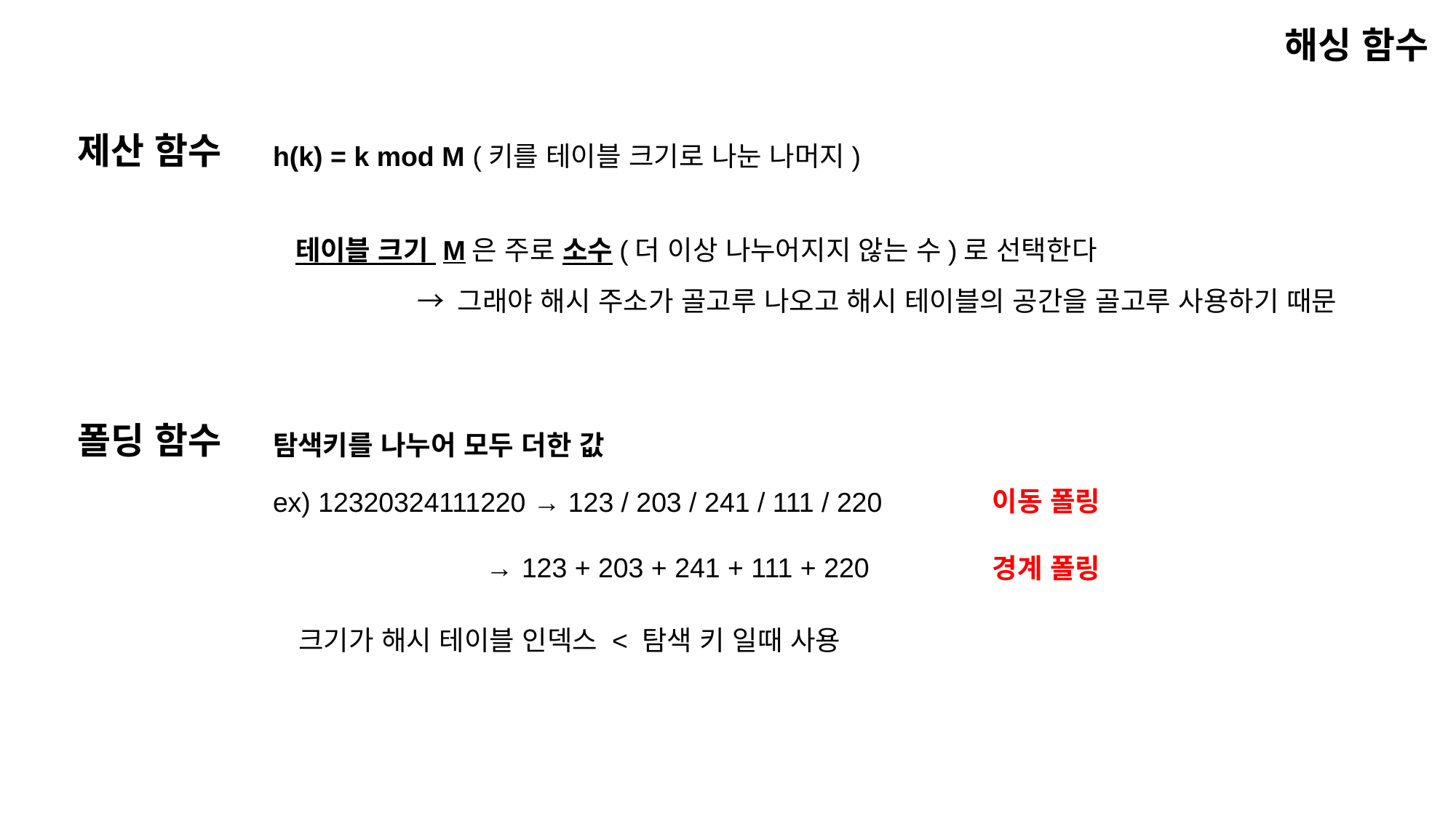

해싱 함수
제산 함수
h(k) = k mod M (키를 테이블 크기로 나눈 나머지)
테이블 크기 M은 주로 소수(더 이상 나누어지지 않는 수)로 선택한다
→ 그래야 해시 주소가 골고루 나오고 해시 테이블의 공간을 골고루 사용하기 때문
폴딩 함수
탐색키를 나누어 모두 더한 값
이동 폴링
ex) 12320324111220 → 123 / 203 / 241 / 111 / 220

                            → 123 + 203 + 241 + 111 + 220
경계 폴링
크기가 해시 테이블 인덱스 < 탐색 키 일때 사용